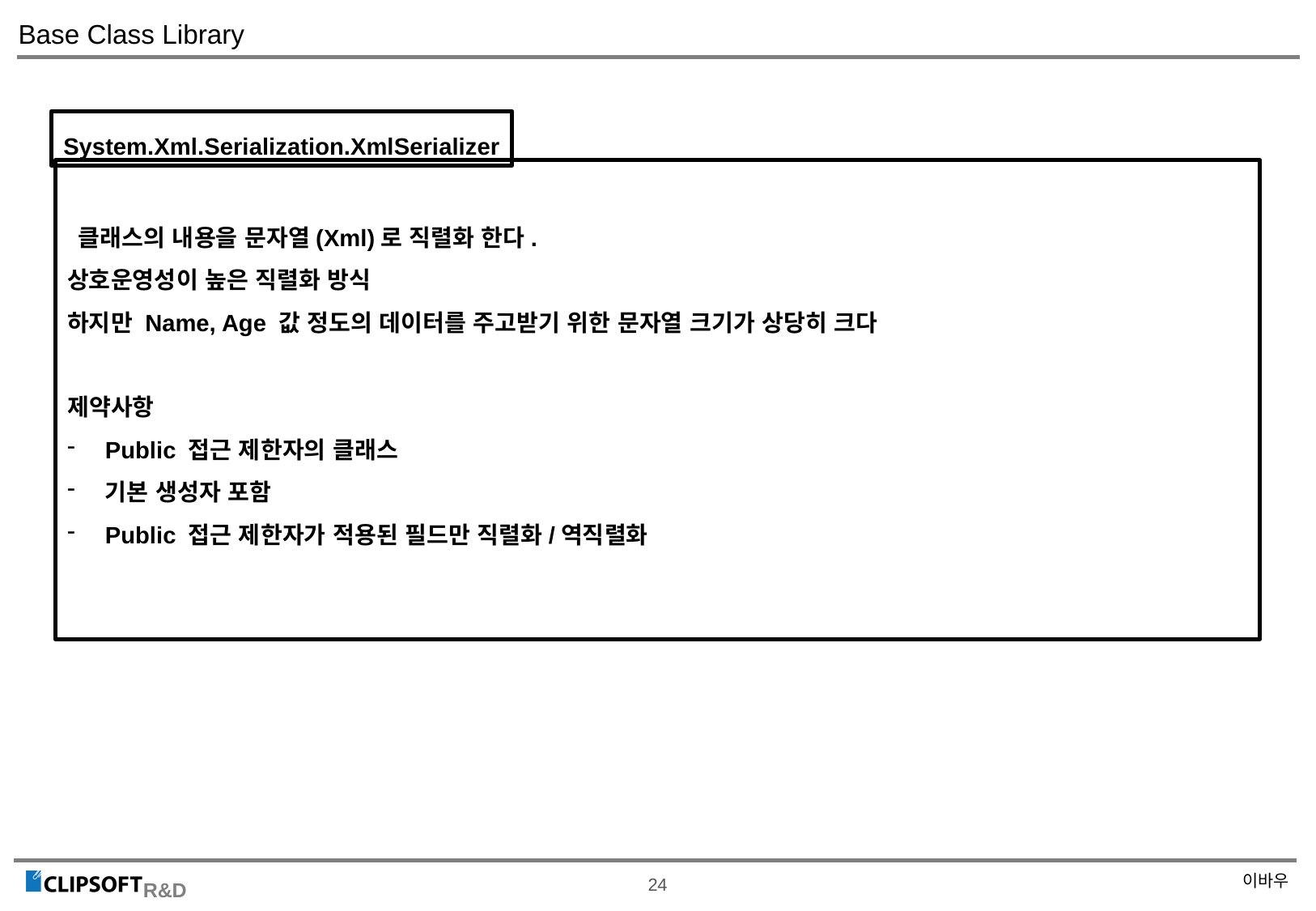

# Base Class Library
System.Xml.Serialization.XmlSerializer

 클래스의 내용을 문자열(Xml)로 직렬화 한다.
상호운영성이 높은 직렬화 방식
하지만 Name, Age 값 정도의 데이터를 주고받기 위한 문자열 크기가 상당히 크다

제약사항
Public 접근 제한자의 클래스
기본 생성자 포함
Public 접근 제한자가 적용된 필드만 직렬화/역직렬화

이바우